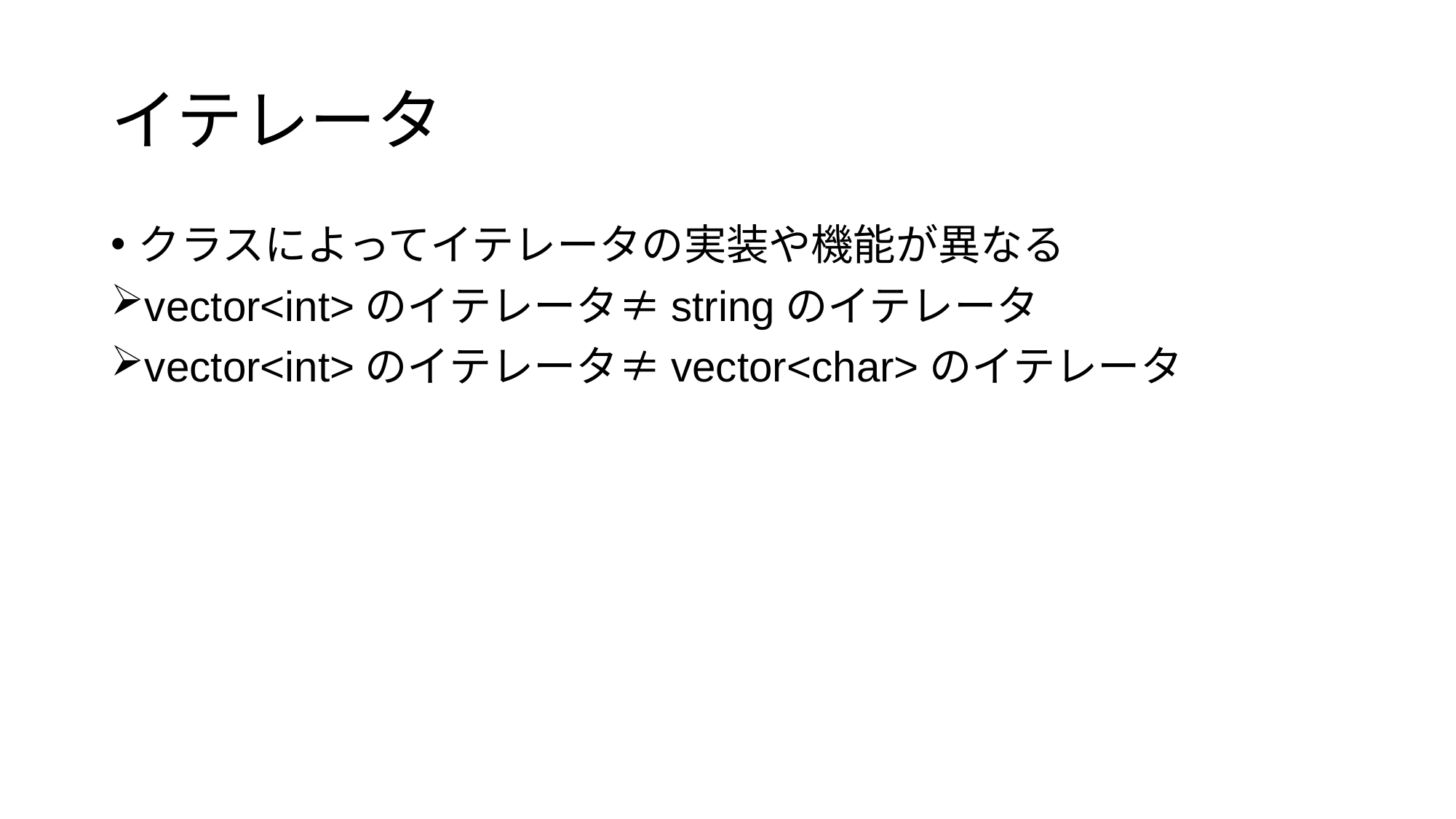

# イテレータ
クラスによってイテレータの実装や機能が異なる
vector<int>のイテレータ≠stringのイテレータ
vector<int>のイテレータ≠vector<char>のイテレータ